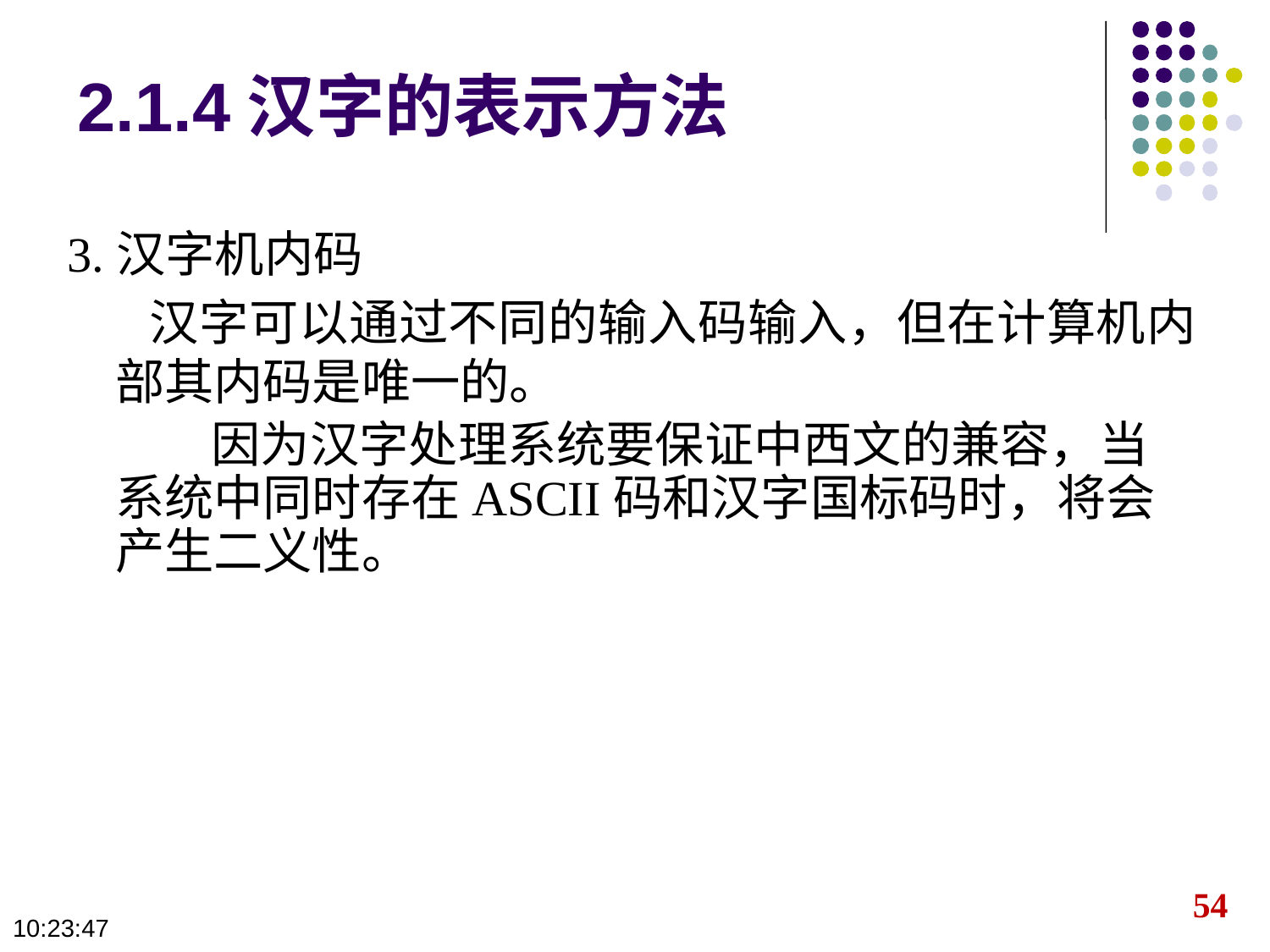

2.1.4汉字的表示方法
3.汉字机内码
      汉字可以通过不同的输入码输入，但在计算机内部其内码是唯一的。
            因为汉字处理系统要保证中西文的兼容，当系统中同时存在ASCII码和汉字国标码时，将会产生二义性。
54
10:23:47